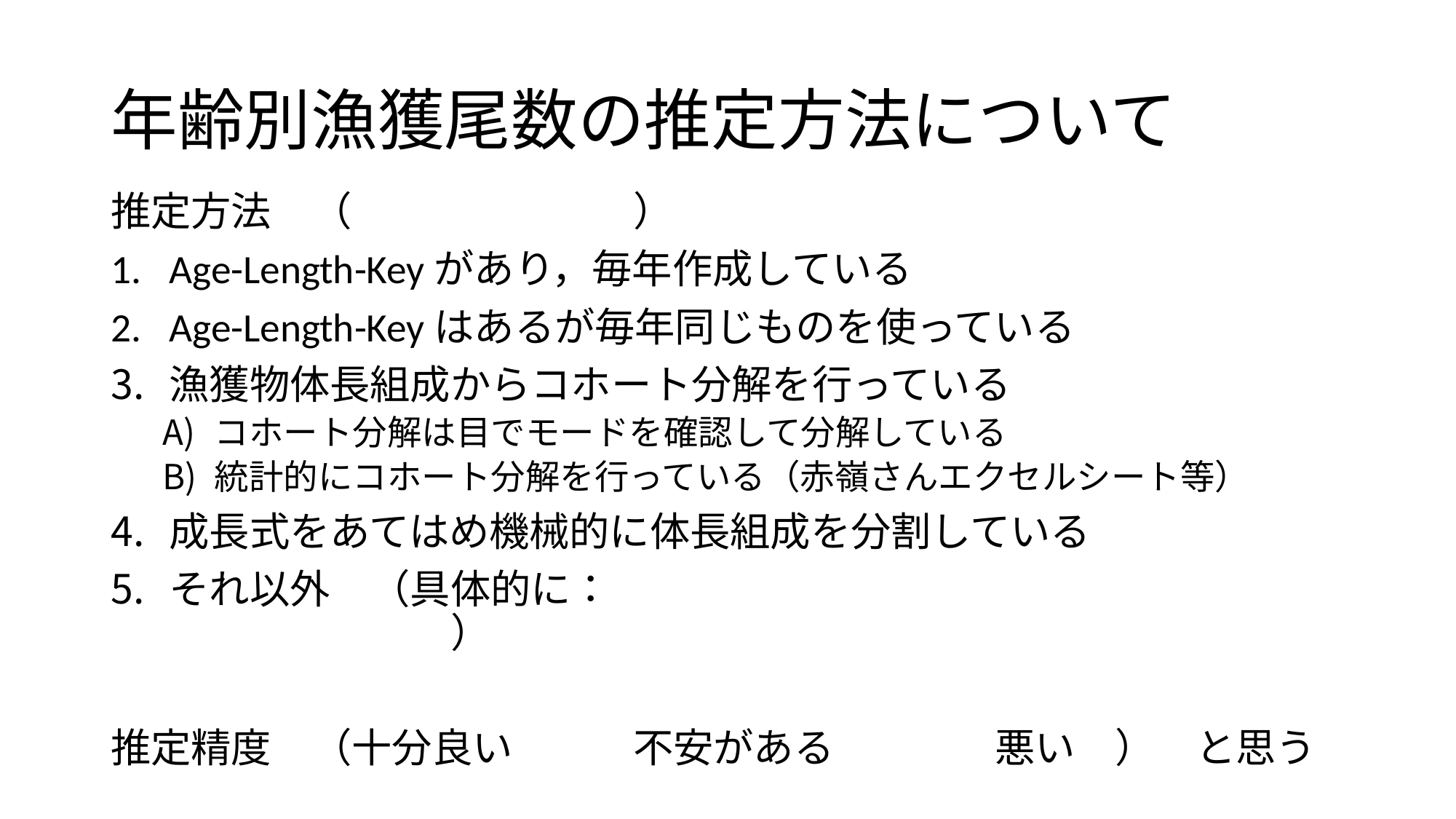

# 年齢別漁獲尾数の推定方法について
推定方法　（　　　　　　　）
Age-Length-Keyがあり，毎年作成している
Age-Length-Keyはあるが毎年同じものを使っている
漁獲物体長組成からコホート分解を行っている
コホート分解は目でモードを確認して分解している
統計的にコホート分解を行っている（赤嶺さんエクセルシート等）
成長式をあてはめ機械的に体長組成を分割している
それ以外　（具体的に：　　　　　　　　　　　　　　　　　　　　　　　　　）

推定精度　（十分良い　　　不安がある　　　　悪い　）　と思う